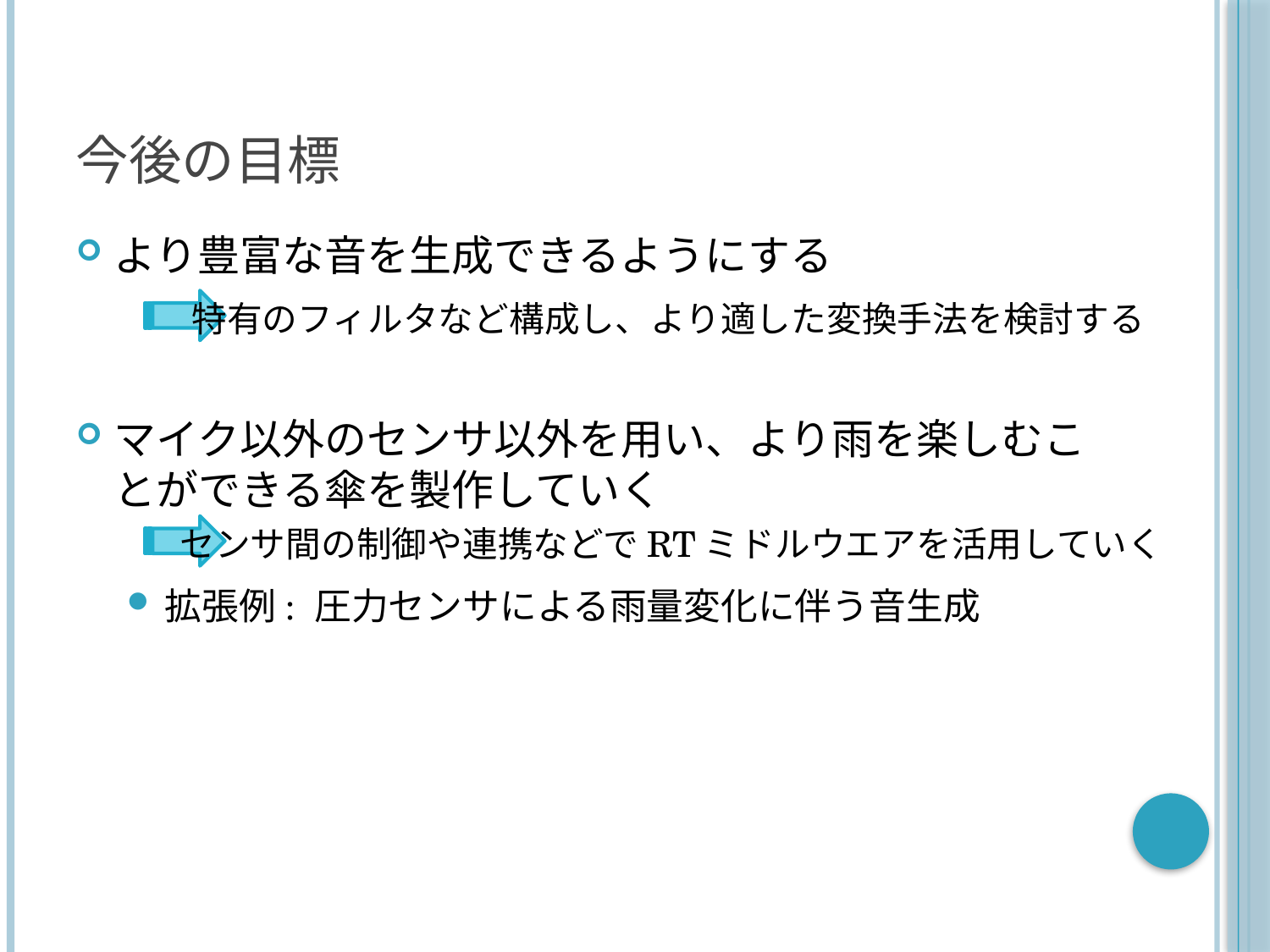

# 今後の目標
より豊富な音を生成できるようにする

マイク以外のセンサ以外を用い、より雨を楽しむことができる傘を製作していく

拡張例: 圧力センサによる雨量変化に伴う音生成

特有のフィルタなど構成し、より適した変換手法を検討する

センサ間の制御や連携などでRTミドルウエアを活用していく